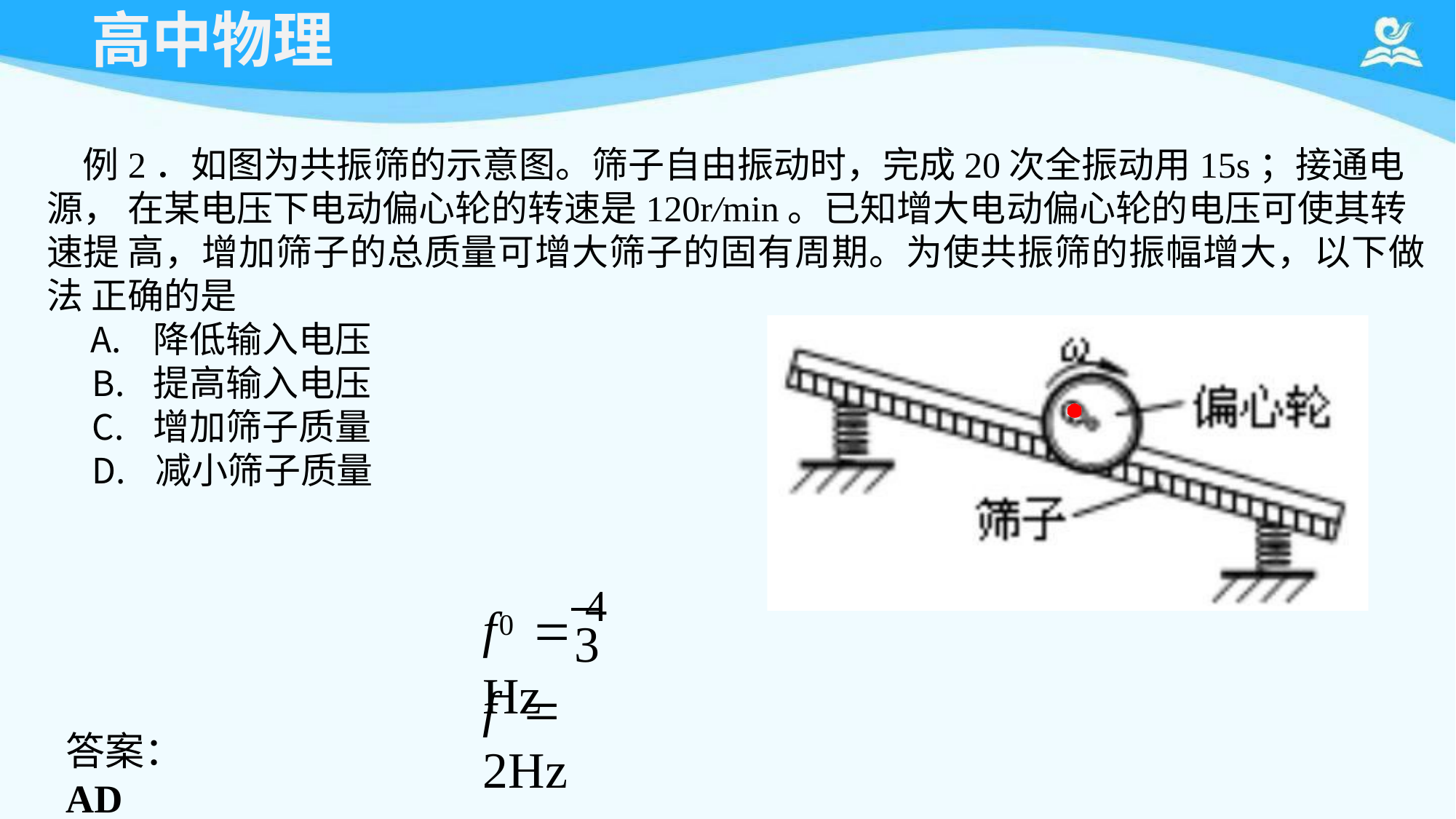

# 高中物理
例2．如图为共振筛的示意图。筛子自由振动时，完成20次全振动用15s；接通电源， 在某电压下电动偏心轮的转速是120r/min。已知增大电动偏心轮的电压可使其转速提 高，增加筛子的总质量可增大筛子的固有周期。为使共振筛的振幅增大，以下做法 正确的是
降低输入电压
提高输入电压
增加筛子质量
减小筛子质量

f	= 4 Hz
0
3

f	= 2Hz
答案：AD